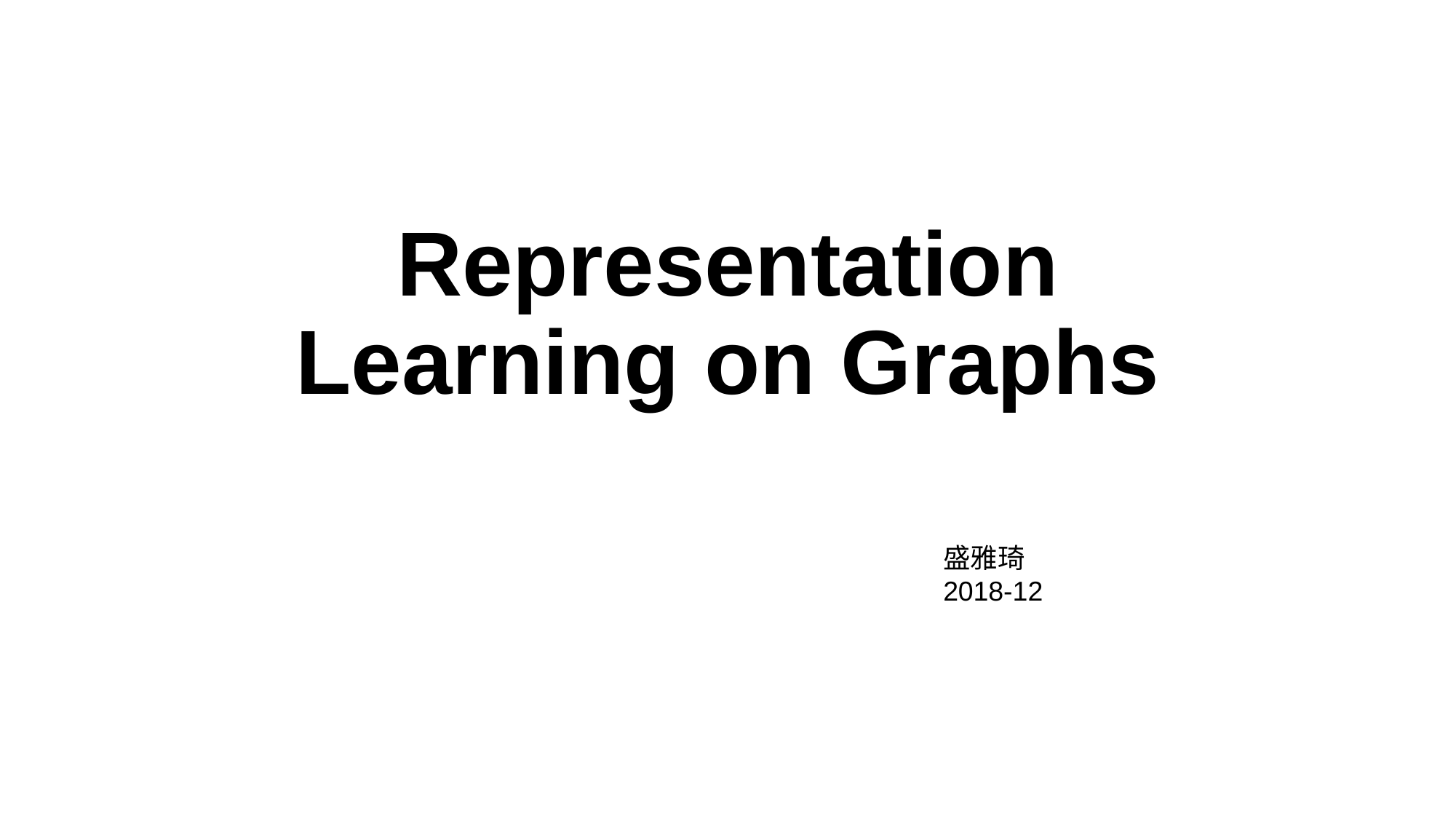

# Representation Learning on Graphs
盛雅琦
2018-12